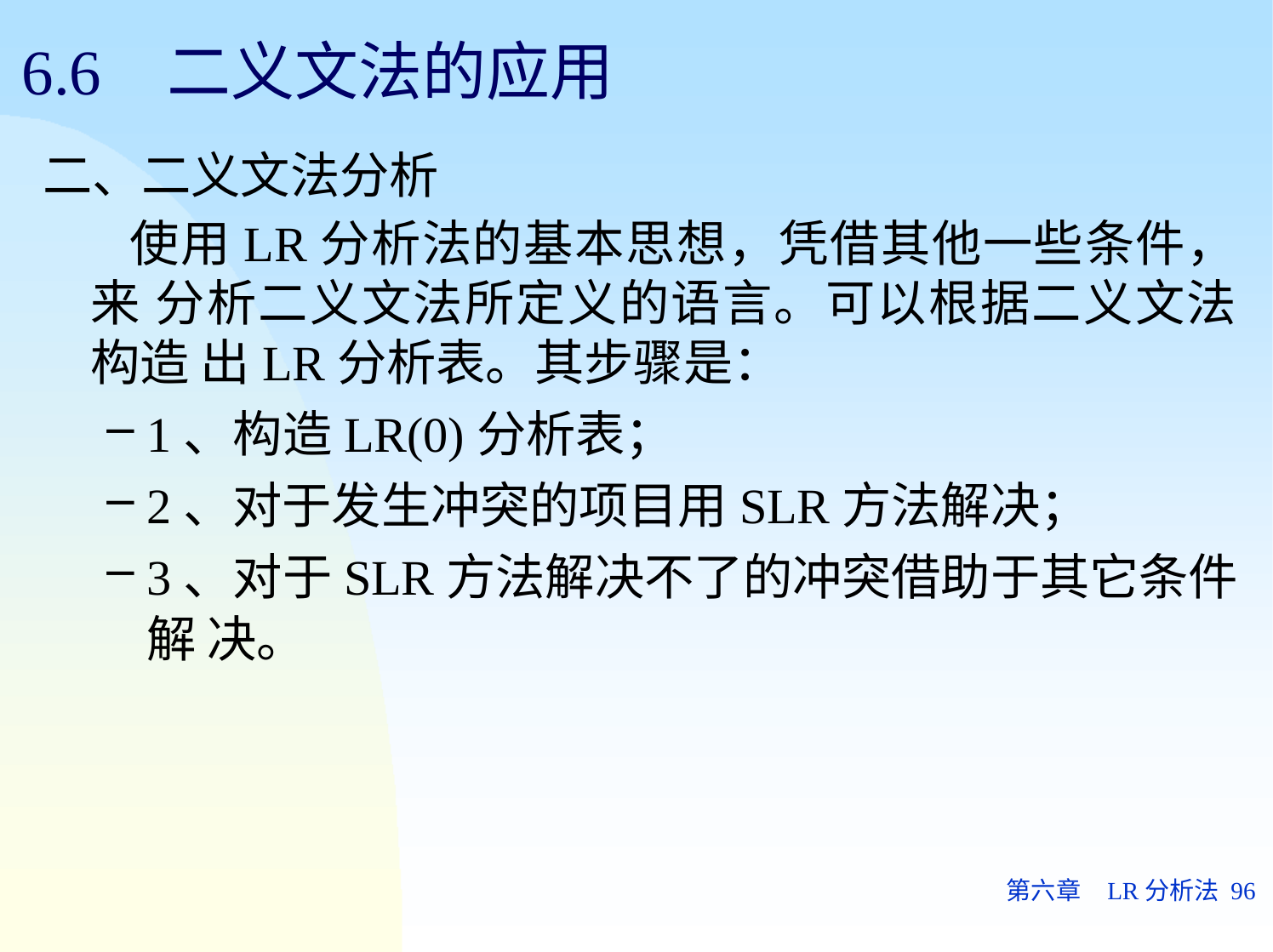

# 6.6	二义文法的应用
二、二义文法分析
使用LR分析法的基本思想，凭借其他一些条件，来 分析二义文法所定义的语言。可以根据二义文法构造 出LR分析表。其步骤是：
1、构造LR(0)分析表；
2、对于发生冲突的项目用SLR方法解决；
3、对于SLR方法解决不了的冲突借助于其它条件解 决。
第六章	LR分析法 96